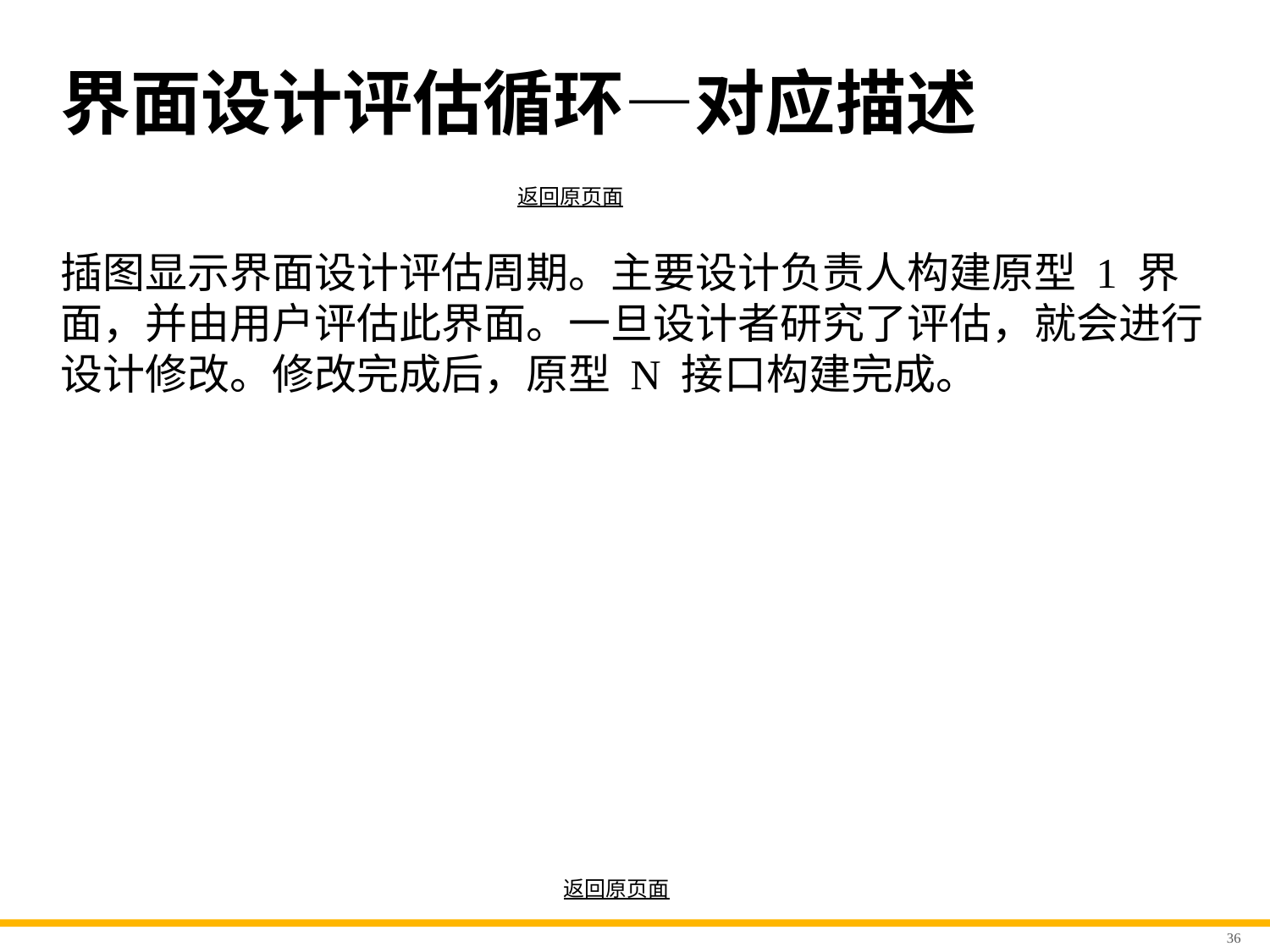

# 界面设计评估循环—对应描述
返回原页面
插图显示界面设计评估周期。主要设计负责人构建原型 1 界面，并由用户评估此界面。一旦设计者研究了评估，就会进行设计修改。修改完成后，原型 N 接口构建完成。
返回原页面
36